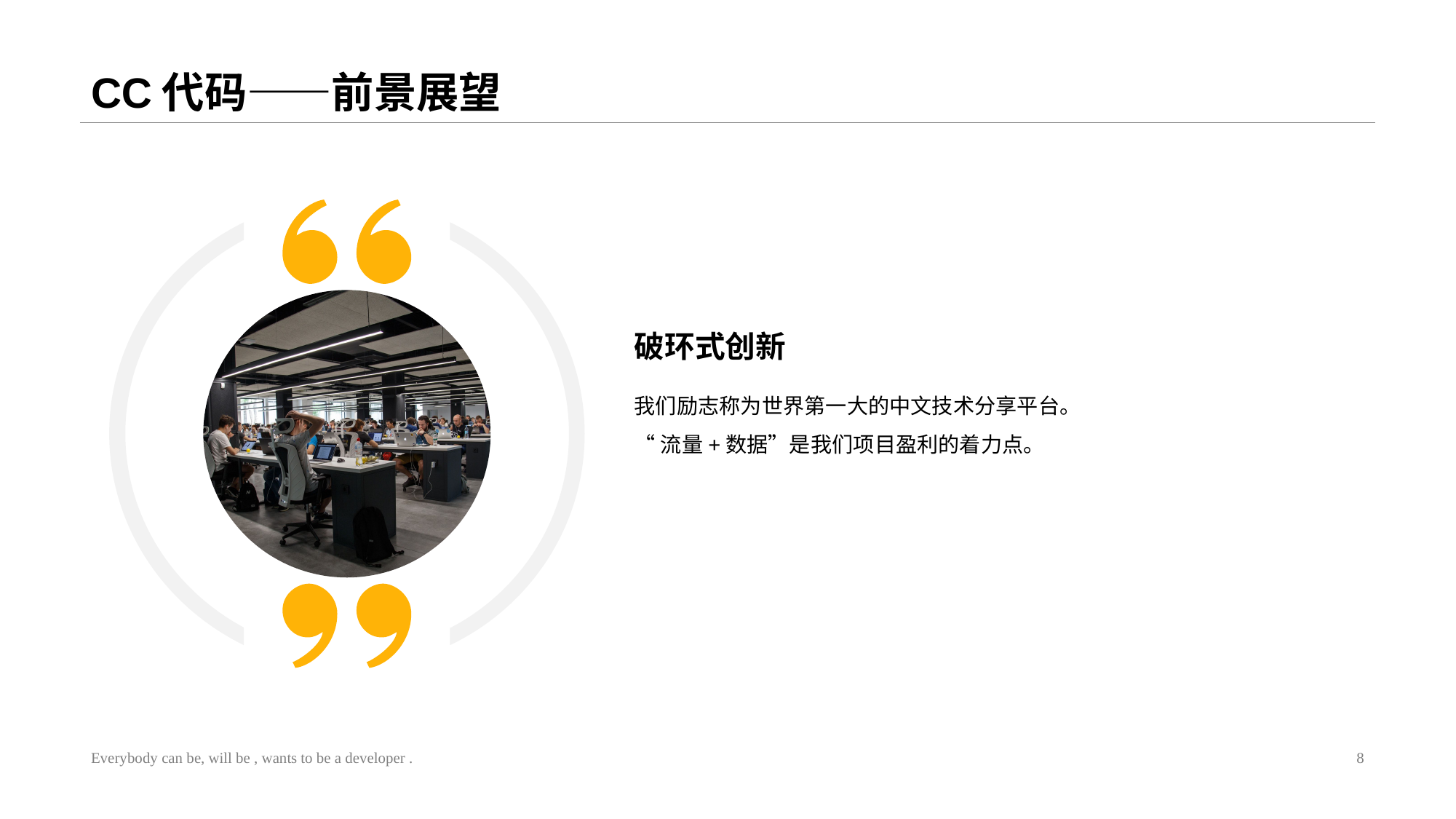

# CC代码——前景展望

破环式创新
我们励志称为世界第一大的中文技术分享平台。
“流量+数据”是我们项目盈利的着力点。

Everybody can be, will be , wants to be a developer .
8